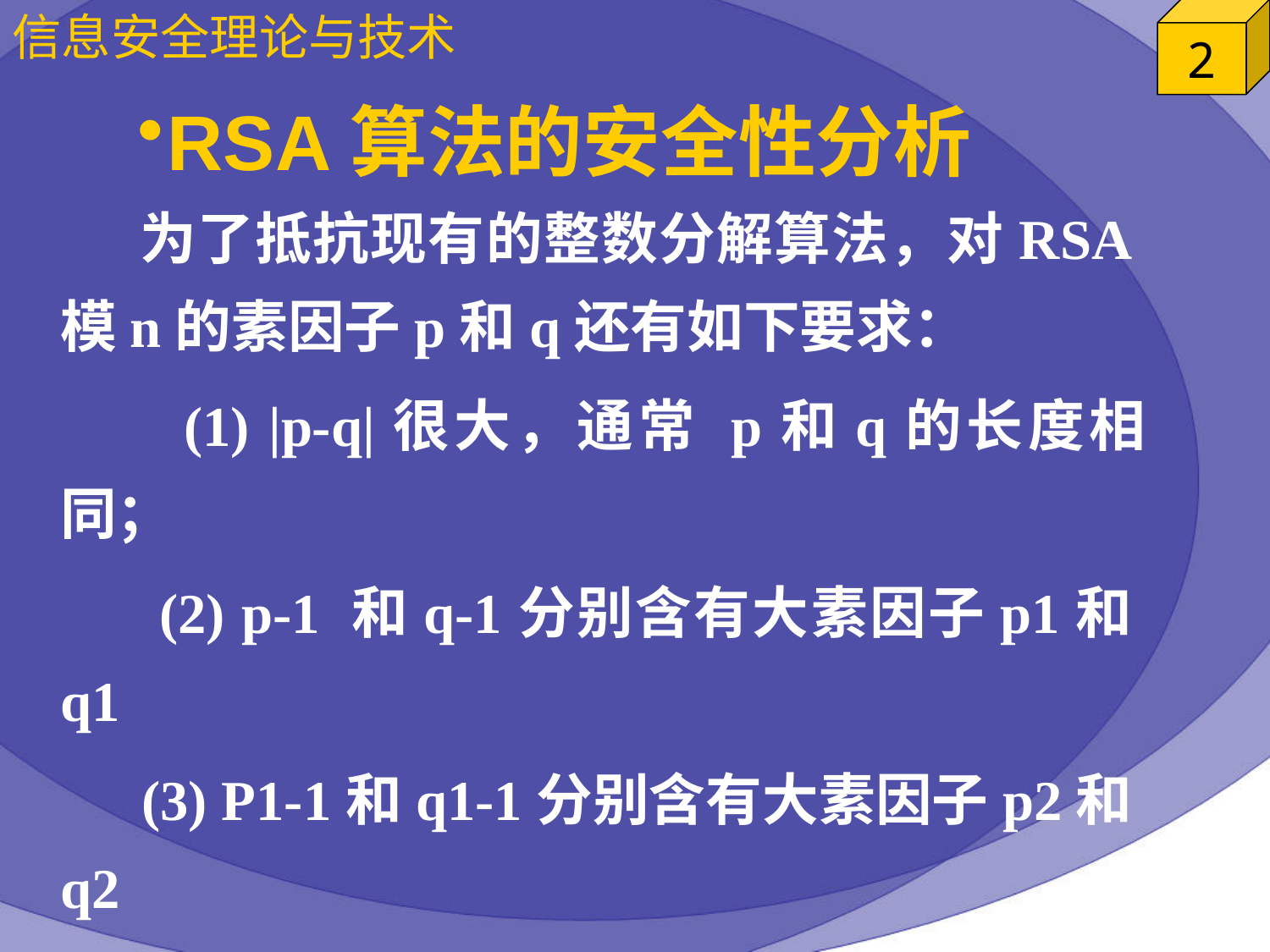

RSA算法的安全性分析
        为了抵抗现有的整数分解算法，对RSA模n的素因子p和q还有如下要求：
         (1) |p-q|很大，通常 p和q的长度相同；
         (2) p-1 和q-1分别含有大素因子p1和q1
         (3) P1-1和q1-1分别含有大素因子p2和q2
         (4) p+1和q+1分别含有大素因子p3和q3